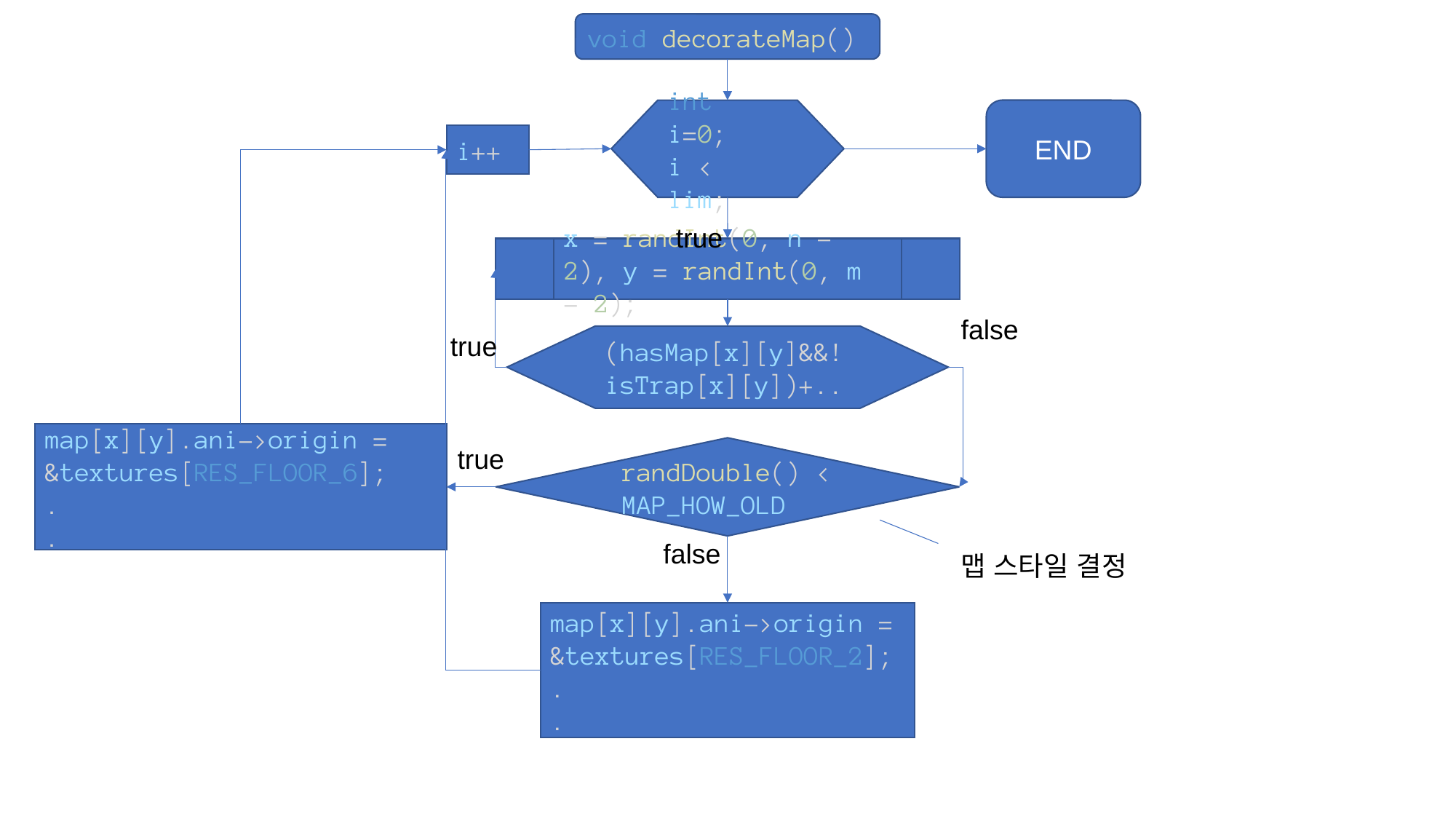

void decorateMap()
int i=0;
i < lim;
END
i++
true
x = randInt(0, n - 2), y = randInt(0, m - 2);
false
true
(hasMap[x][y]&&!isTrap[x][y])+..
map[x][y].ani->origin = &textures[RES_FLOOR_6];
.
.
true
randDouble() < MAP_HOW_OLD
false
맵 스타일 결정
map[x][y].ani->origin = &textures[RES_FLOOR_2];
.
.